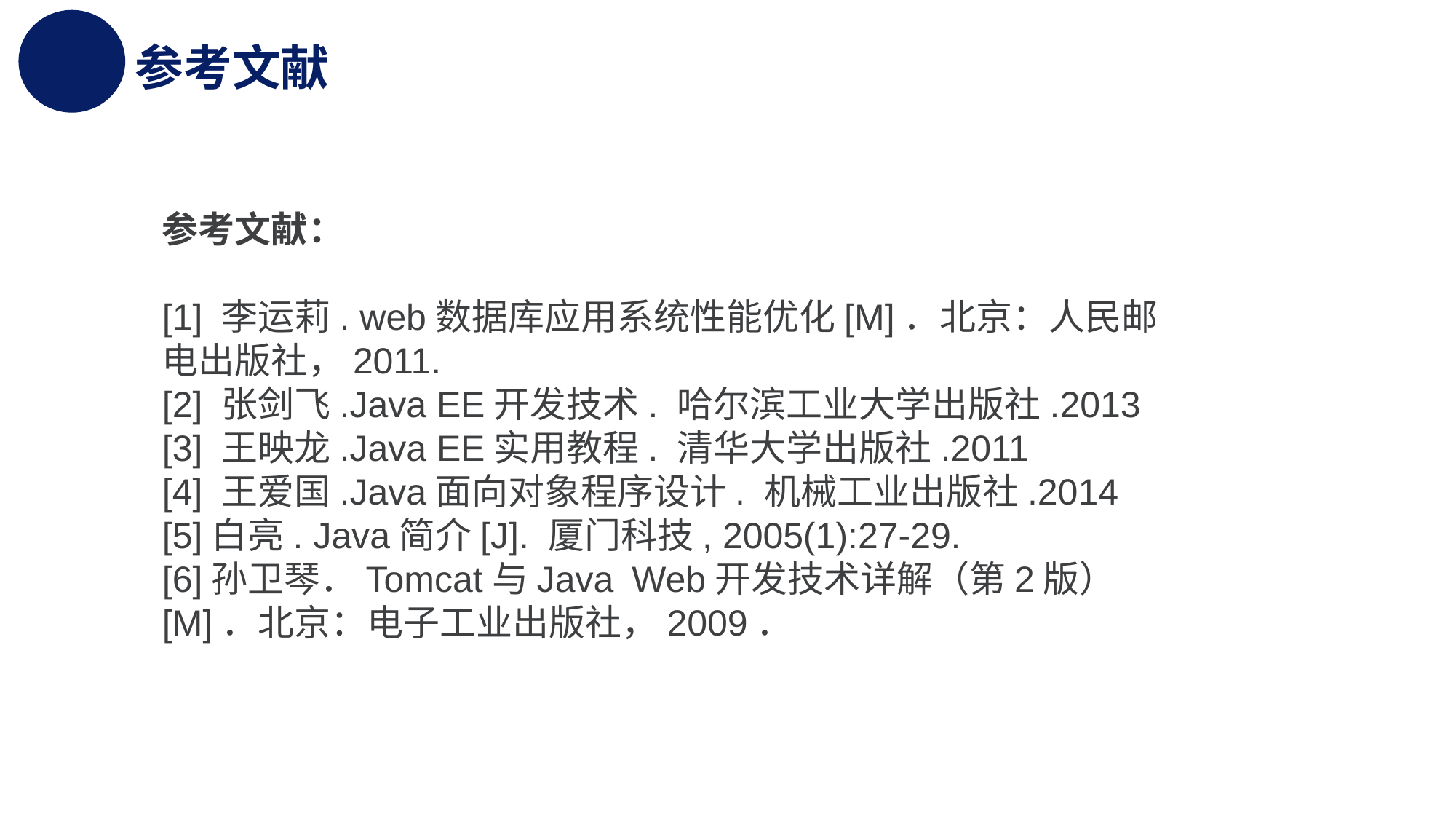

# 参考文献
参考文献：

[1] 李运莉. web数据库应用系统性能优化[M]．北京：人民邮电出版社，2011.
[2] 张剑飞.Java EE开发技术. 哈尔滨工业大学出版社.2013
[3] 王映龙.Java EE实用教程. 清华大学出版社.2011
[4] 王爱国.Java面向对象程序设计. 机械工业出版社.2014
[5]白亮. Java简介[J]. 厦门科技, 2005(1):27-29.
[6]孙卫琴．Tomcat与Java Web开发技术详解（第2版）[M]．北京：电子工业出版社，2009．